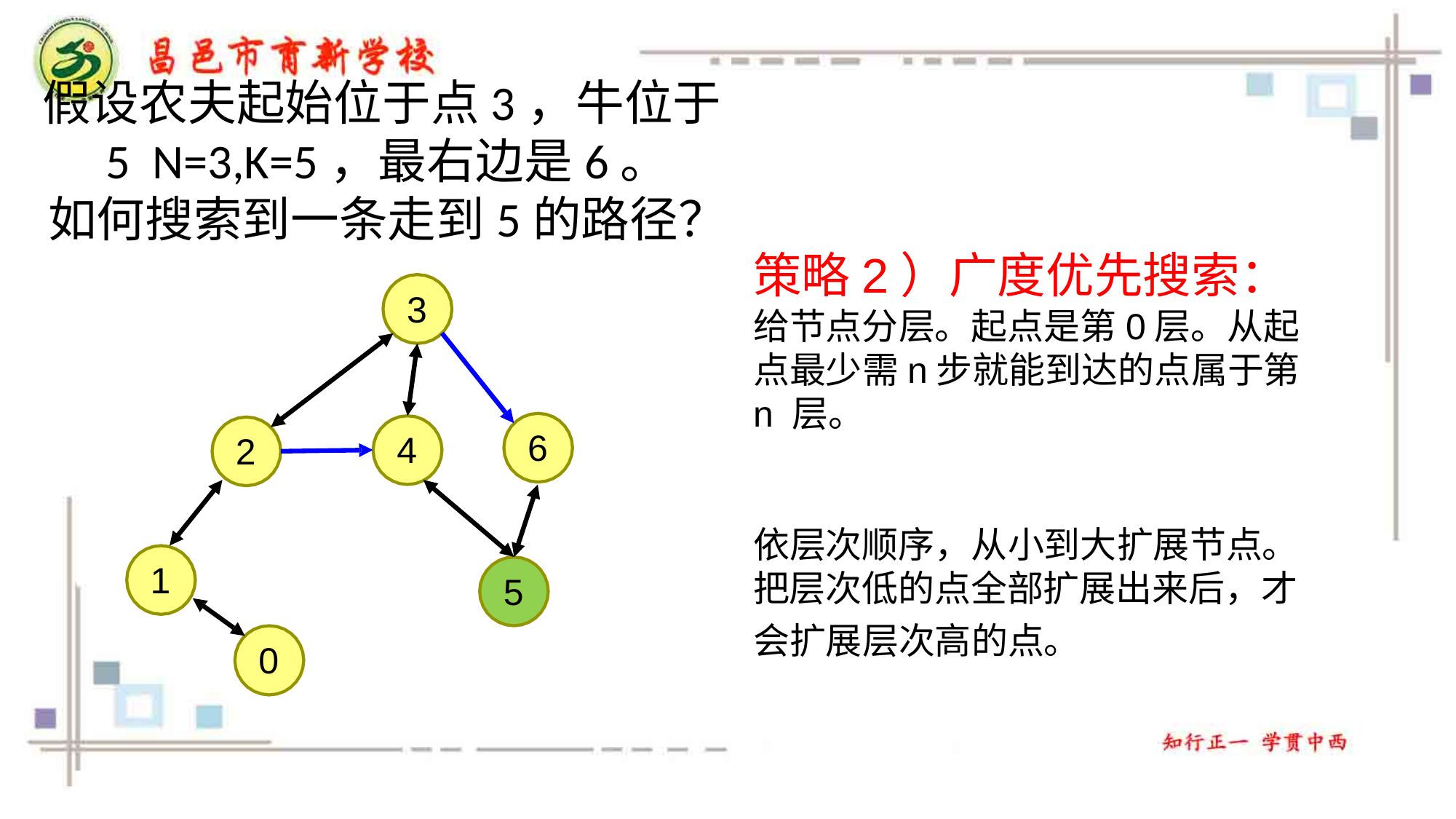

# 假设农夫起始位于点3，牛位于5  N=3,K=5，最右边是6。
如何搜索到一条走到5的路径？
策略2）广度优先搜索：
给节点分层。起点是第0层。从起 点最少需n步就能到达的点属于第n 层。

3

6
4
2
依层次顺序，从小到大扩展节点。
把层次低的点全部扩展出来后，才
会扩展层次高的点。

1
5

0
22